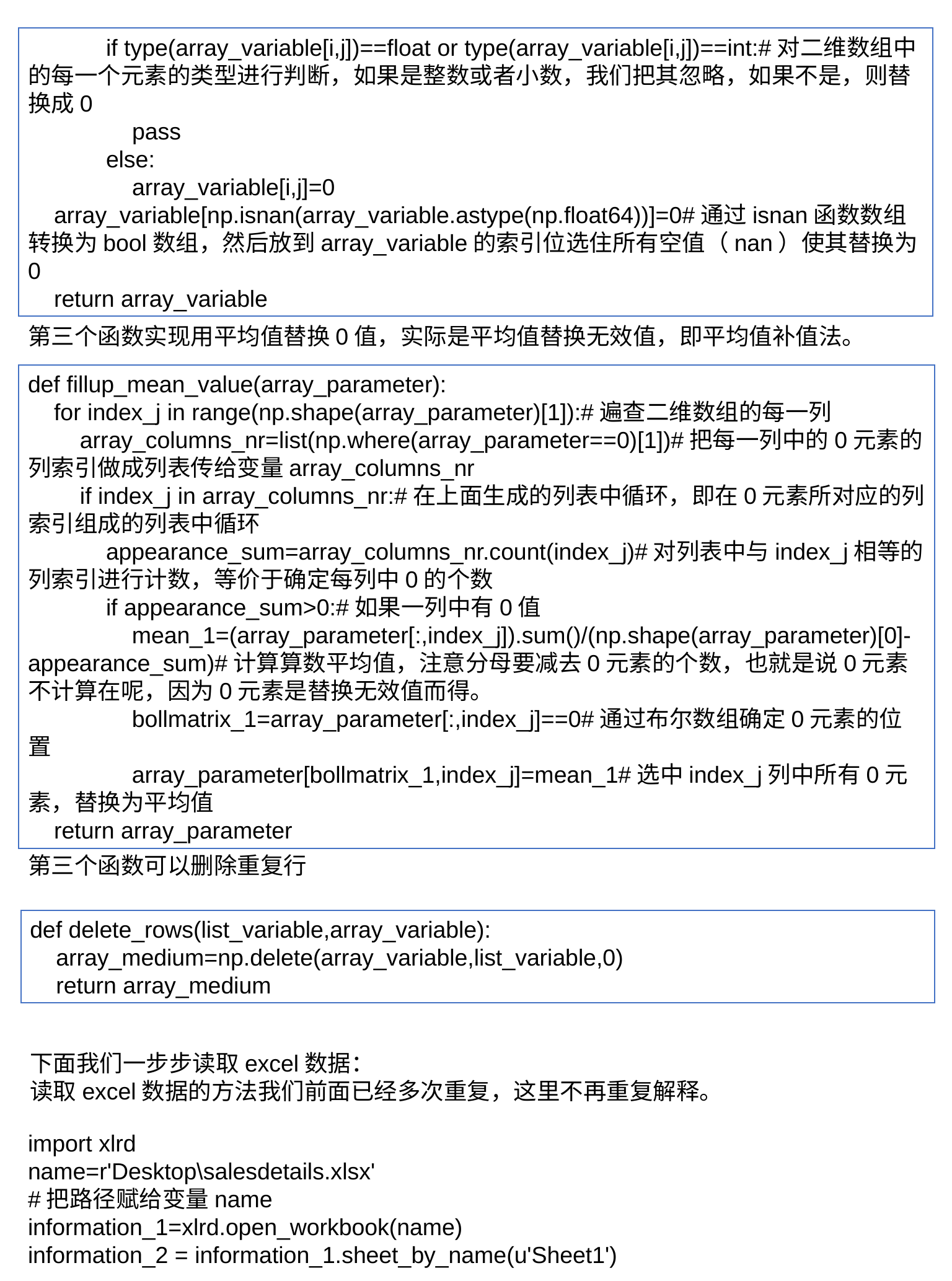

if type(array_variable[i,j])==float or type(array_variable[i,j])==int:#对二维数组中的每一个元素的类型进行判断，如果是整数或者小数，我们把其忽略，如果不是，则替换成0
                pass
            else:
                array_variable[i,j]=0
    array_variable[np.isnan(array_variable.astype(np.float64))]=0#通过isnan函数数组转换为bool数组，然后放到array_variable的索引位选住所有空值（nan）使其替换为0
    return array_variable
第三个函数实现用平均值替换0值，实际是平均值替换无效值，即平均值补值法。
def fillup_mean_value(array_parameter):
    for index_j in range(np.shape(array_parameter)[1]):#遍查二维数组的每一列
        array_columns_nr=list(np.where(array_parameter==0)[1])#把每一列中的0元素的列索引做成列表传给变量array_columns_nr
        if index_j in array_columns_nr:#在上面生成的列表中循环，即在0元素所对应的列索引组成的列表中循环
            appearance_sum=array_columns_nr.count(index_j)#对列表中与index_j相等的列索引进行计数，等价于确定每列中0的个数
            if appearance_sum>0:#如果一列中有0值
                mean_1=(array_parameter[:,index_j]).sum()/(np.shape(array_parameter)[0]-appearance_sum)#计算算数平均值，注意分母要减去0元素的个数，也就是说0元素不计算在呢，因为0元素是替换无效值而得。
                bollmatrix_1=array_parameter[:,index_j]==0#通过布尔数组确定0元素的位置
                array_parameter[bollmatrix_1,index_j]=mean_1#选中index_j列中所有0元素，替换为平均值
    return array_parameter
第三个函数可以删除重复行
def delete_rows(list_variable,array_variable):
    array_medium=np.delete(array_variable,list_variable,0)
    return array_medium
下面我们一步步读取excel数据：
读取excel数据的方法我们前面已经多次重复，这里不再重复解释。
import xlrd
name=r'Desktop\salesdetails.xlsx'
#把路径赋给变量name
information_1=xlrd.open_workbook(name)
information_2 = information_1.sheet_by_name(u'Sheet1')